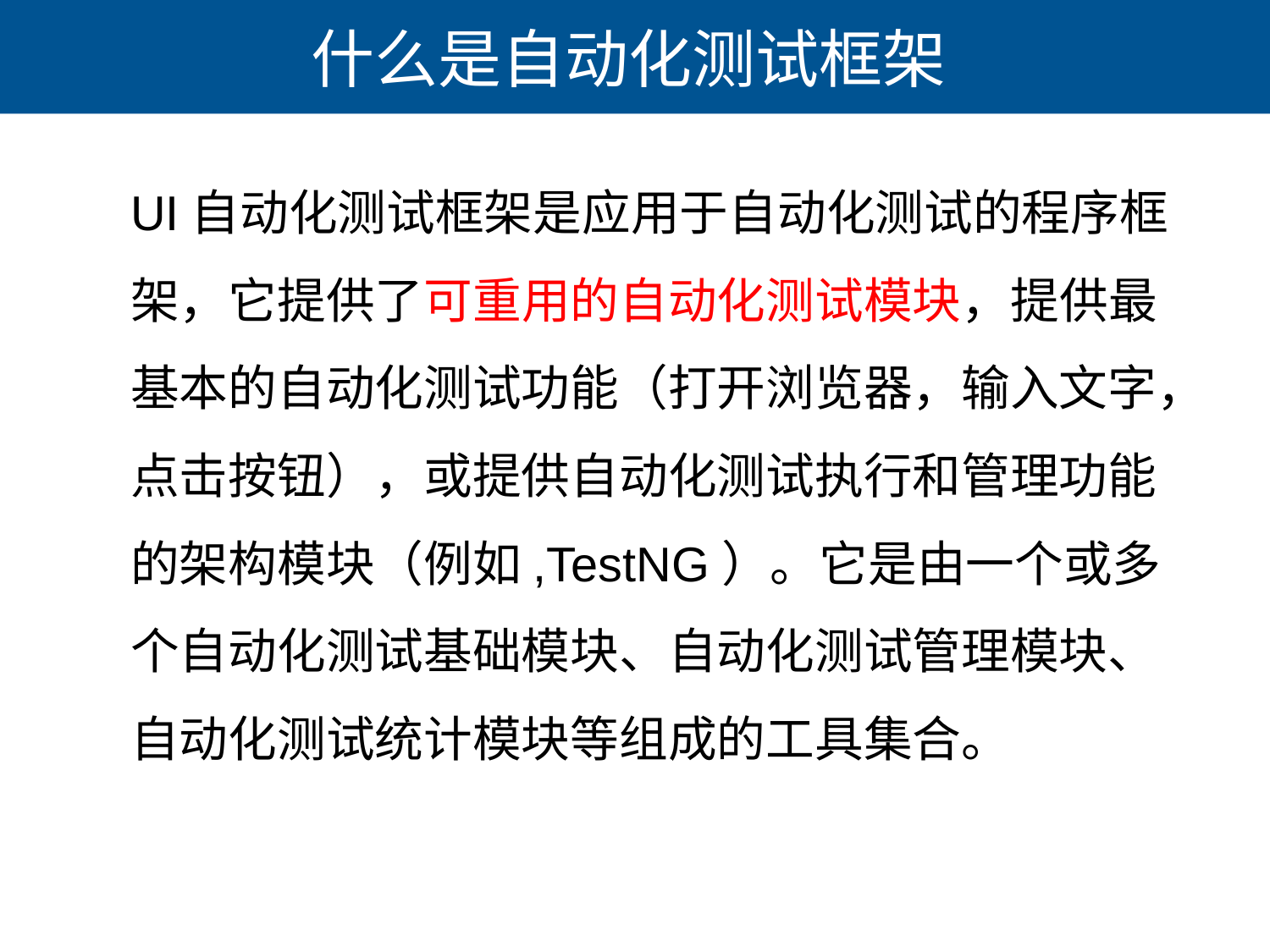

# 什么是自动化测试框架
	UI自动化测试框架是应用于自动化测试的程序框架，它提供了可重用的自动化测试模块，提供最基本的自动化测试功能（打开浏览器，输入文字，点击按钮），或提供自动化测试执行和管理功能的架构模块（例如,TestNG）。它是由一个或多个自动化测试基础模块、自动化测试管理模块、自动化测试统计模块等组成的工具集合。